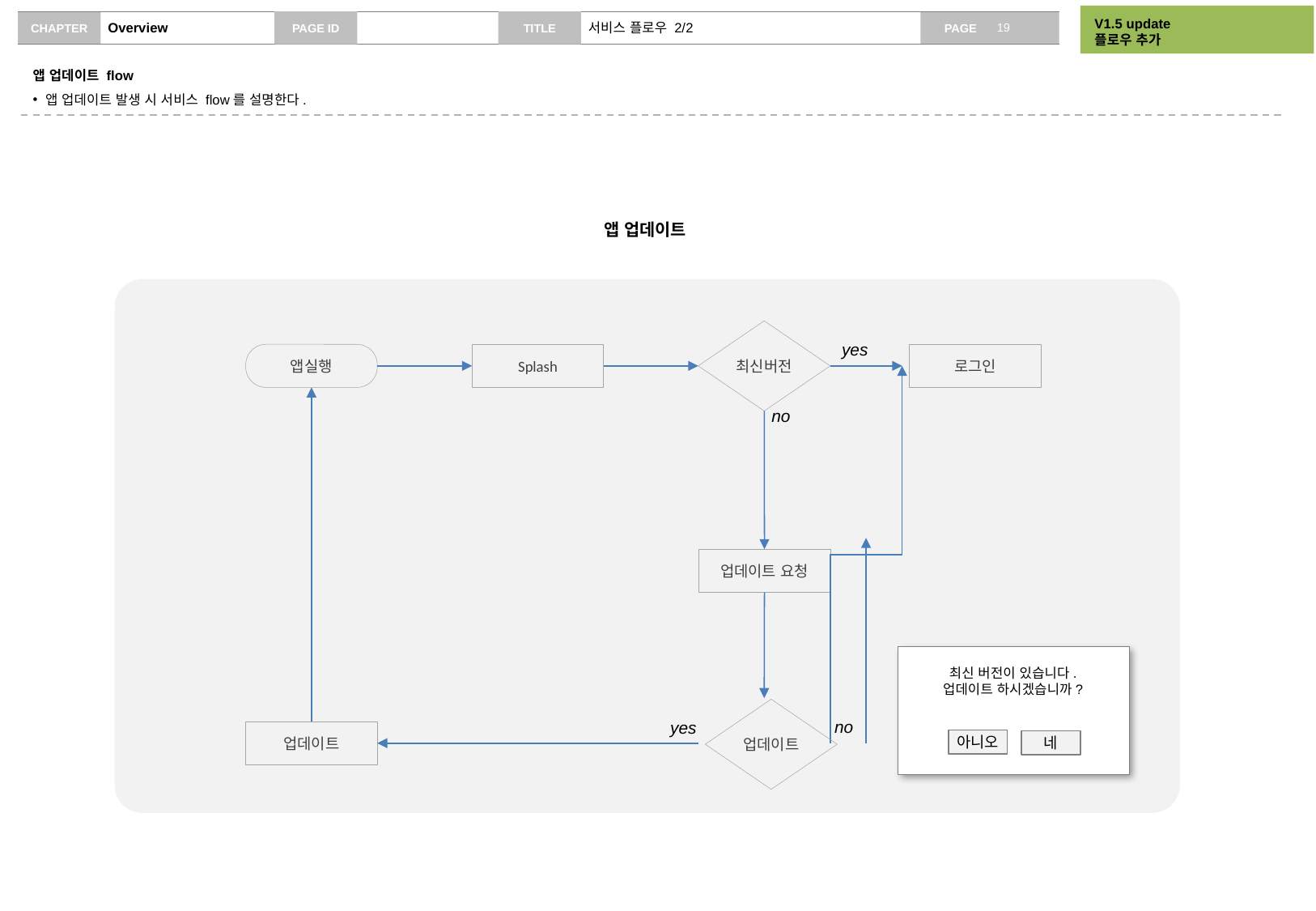

V1.5 update
플로우 추가
# Overview
서비스 플로우 2/2
앱 업데이트 flow
앱 업데이트 발생 시 서비스 flow를 설명한다.
앱 업데이트

최신버전
yes
no
로그인
앱실행
Splash
업데이트 요청

최신 버전이 있습니다.
업데이트 하시겠습니까?
아니오
네
업데이트
yes
no
업데이트